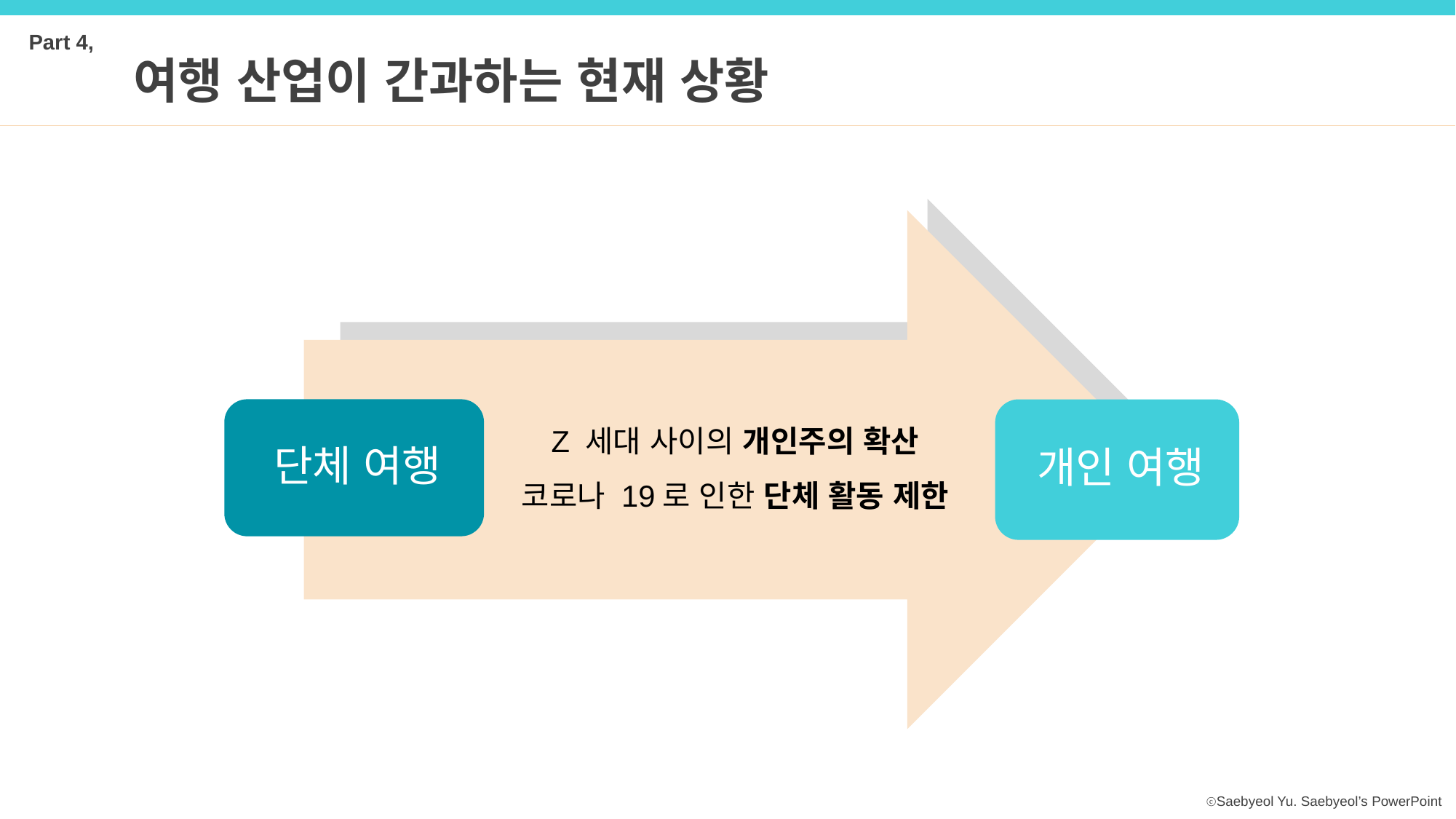

Part 4,
여행 산업이 간과하는 현재 상황

단체 여행
개인 여행
Z 세대 사이의 개인주의 확산
코로나 19로 인한 단체 활동 제한